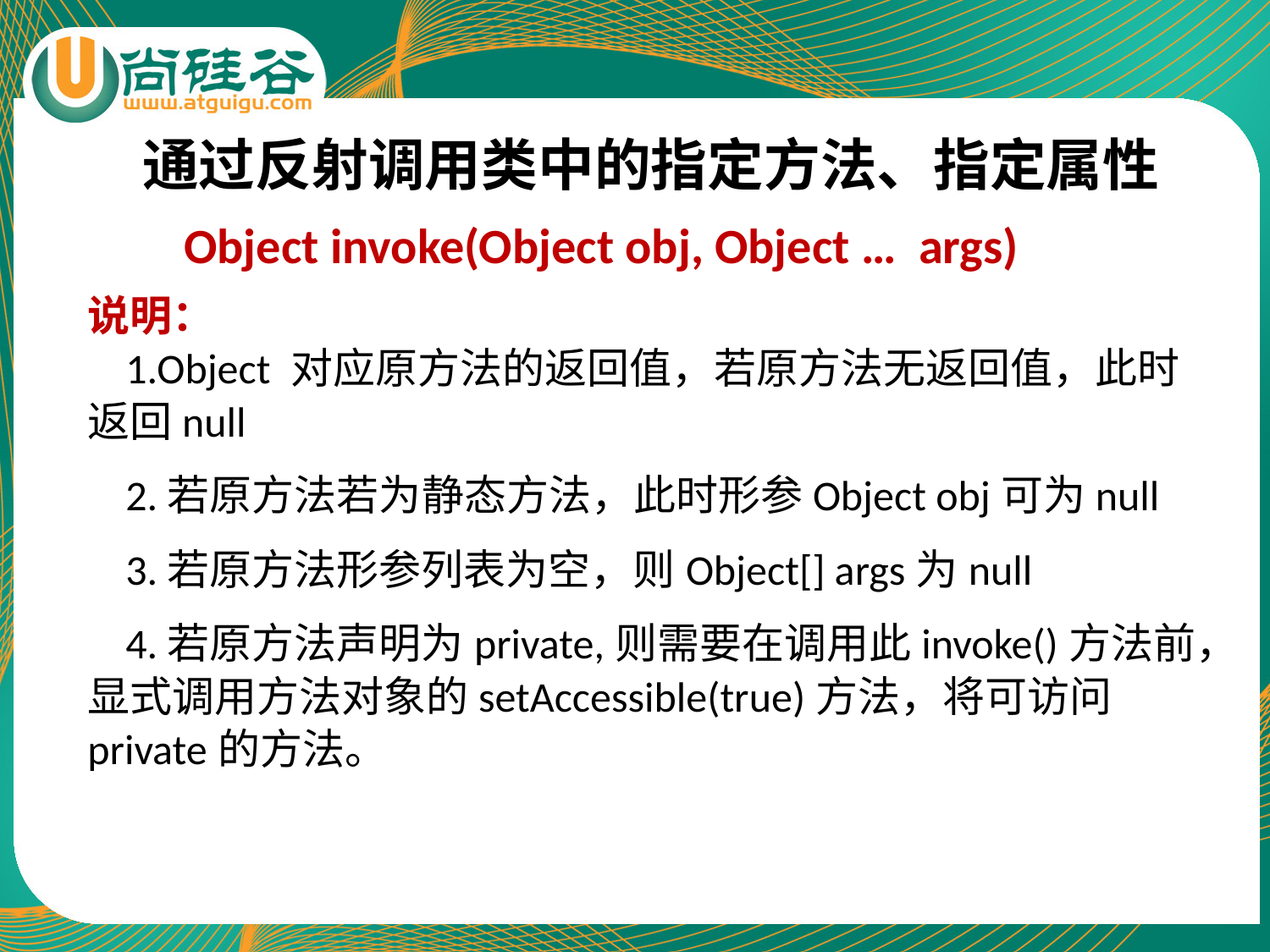

通过反射调用类中的指定方法、指定属性
Object invoke(Object obj, Object …  args)
说明：
    1.Object 对应原方法的返回值，若原方法无返回值，此时返回null
    2.若原方法若为静态方法，此时形参Object obj可为null
    3.若原方法形参列表为空，则Object[] args为null
    4.若原方法声明为private,则需要在调用此invoke()方法前，显式调用方法对象的setAccessible(true)方法，将可访问private的方法。